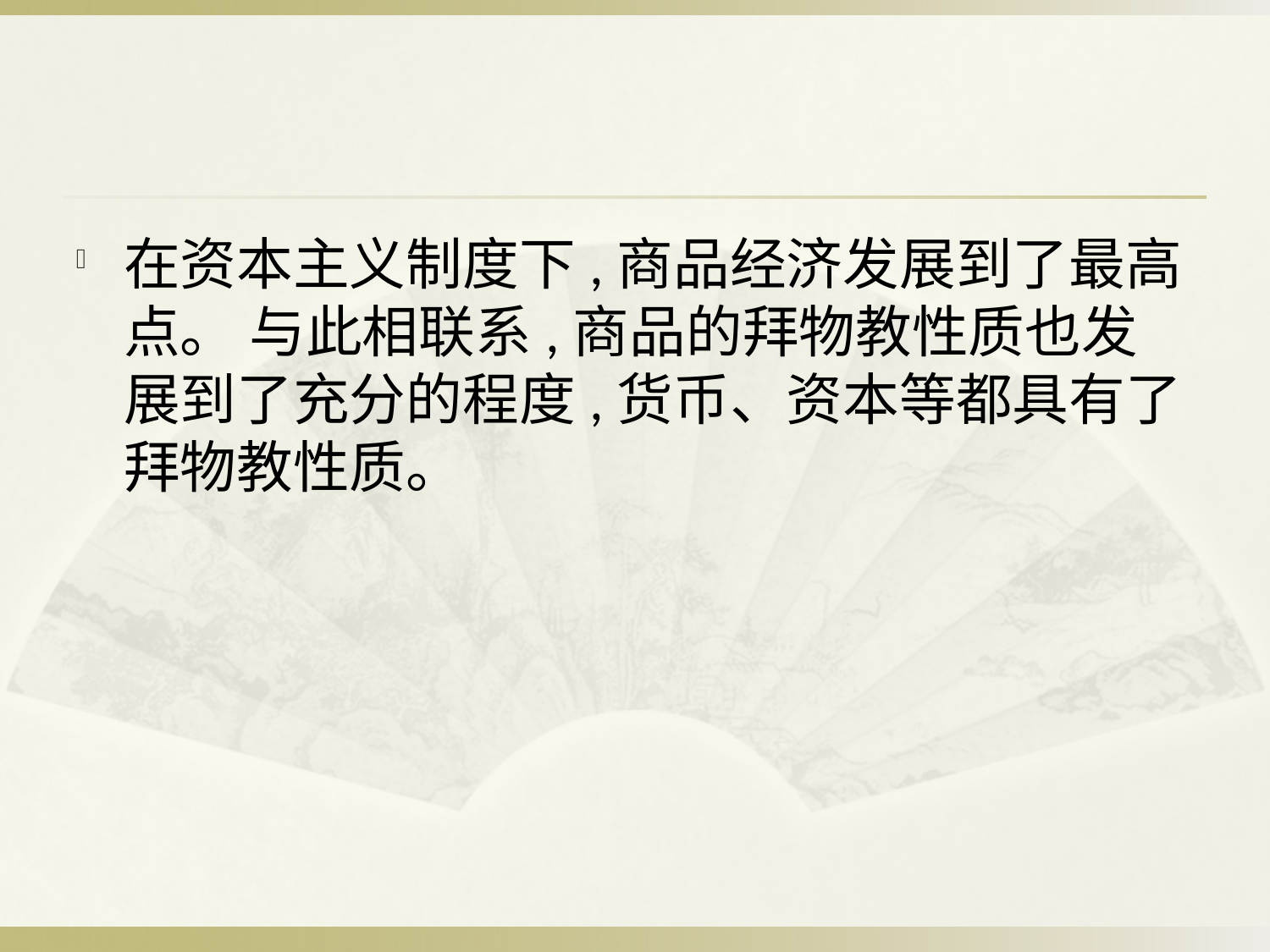

#
在资本主义制度下,商品经济发展到了最高点。 与此相联系,商品的拜物教性质也发展到了充分的程度,货币、资本等都具有了拜物教性质。